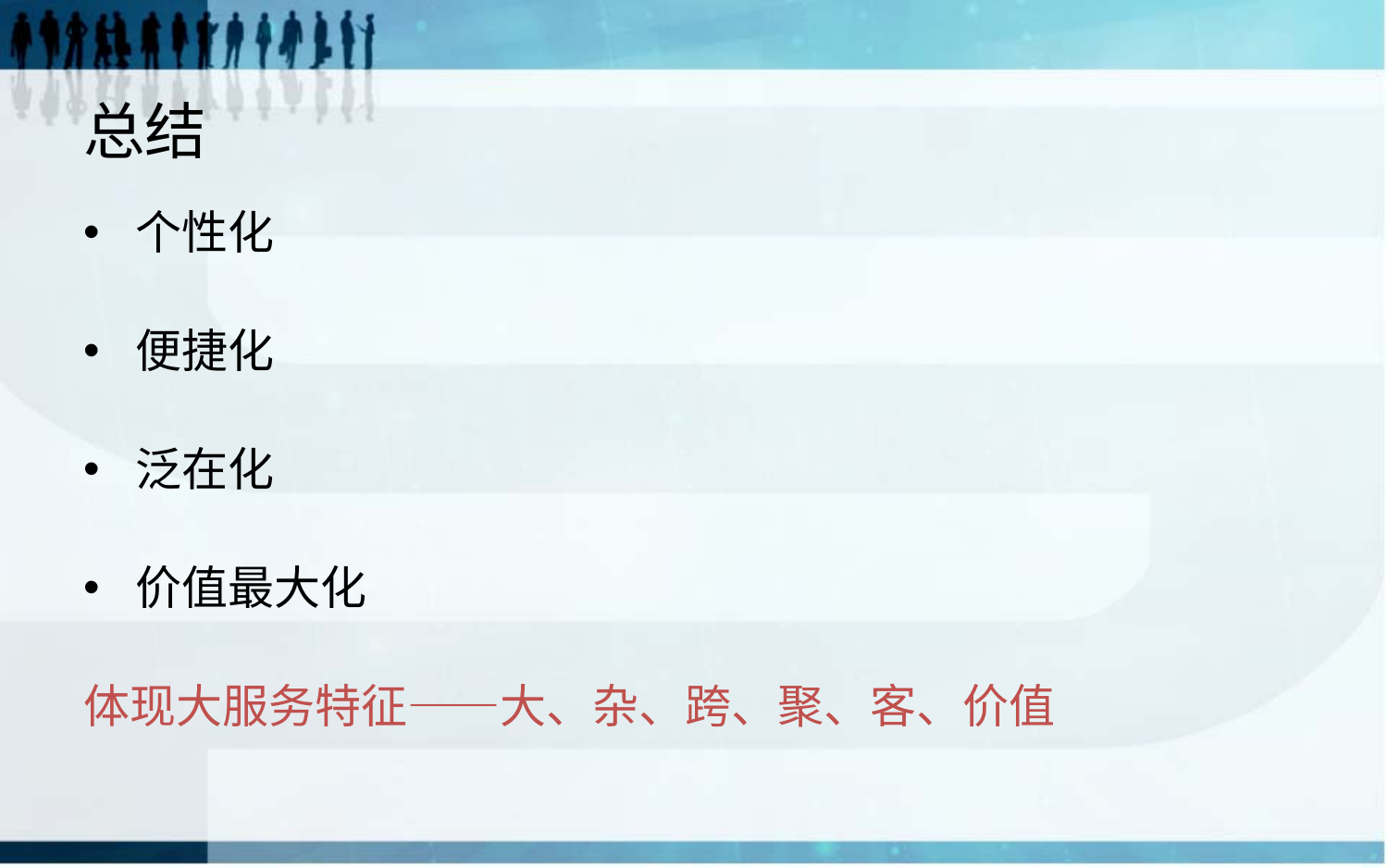

# 总结
个性化

便捷化

泛在化

价值最大化

体现大服务特征——大、杂、跨、聚、客、价值